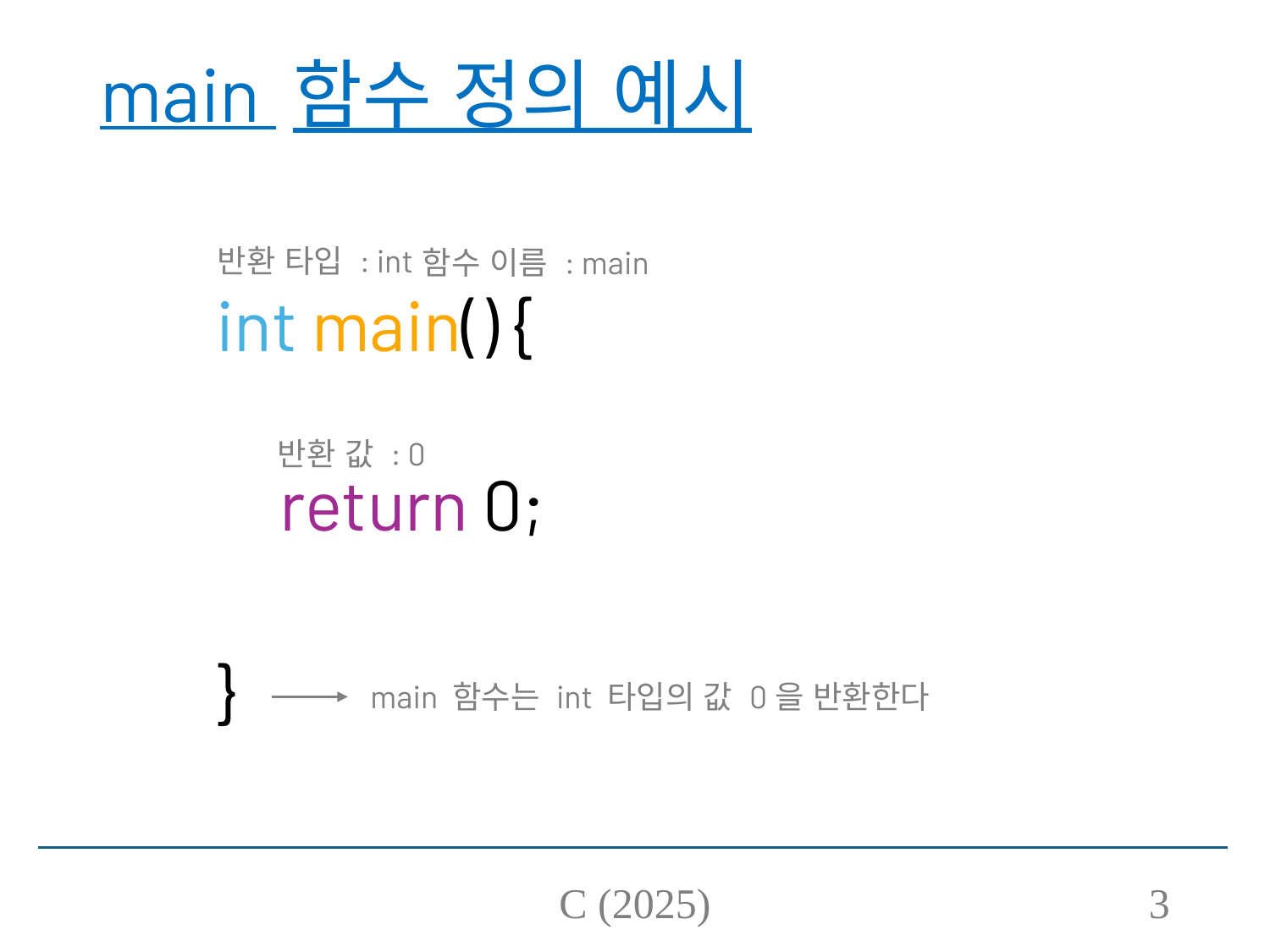

# main 함수 정의 예시
반환 타입 : int
함수 이름 : main
int main() {

return 0;

}
반환 값 : 0
main 함수는 int 타입의 값 0을 반환한다
C (2025)
3